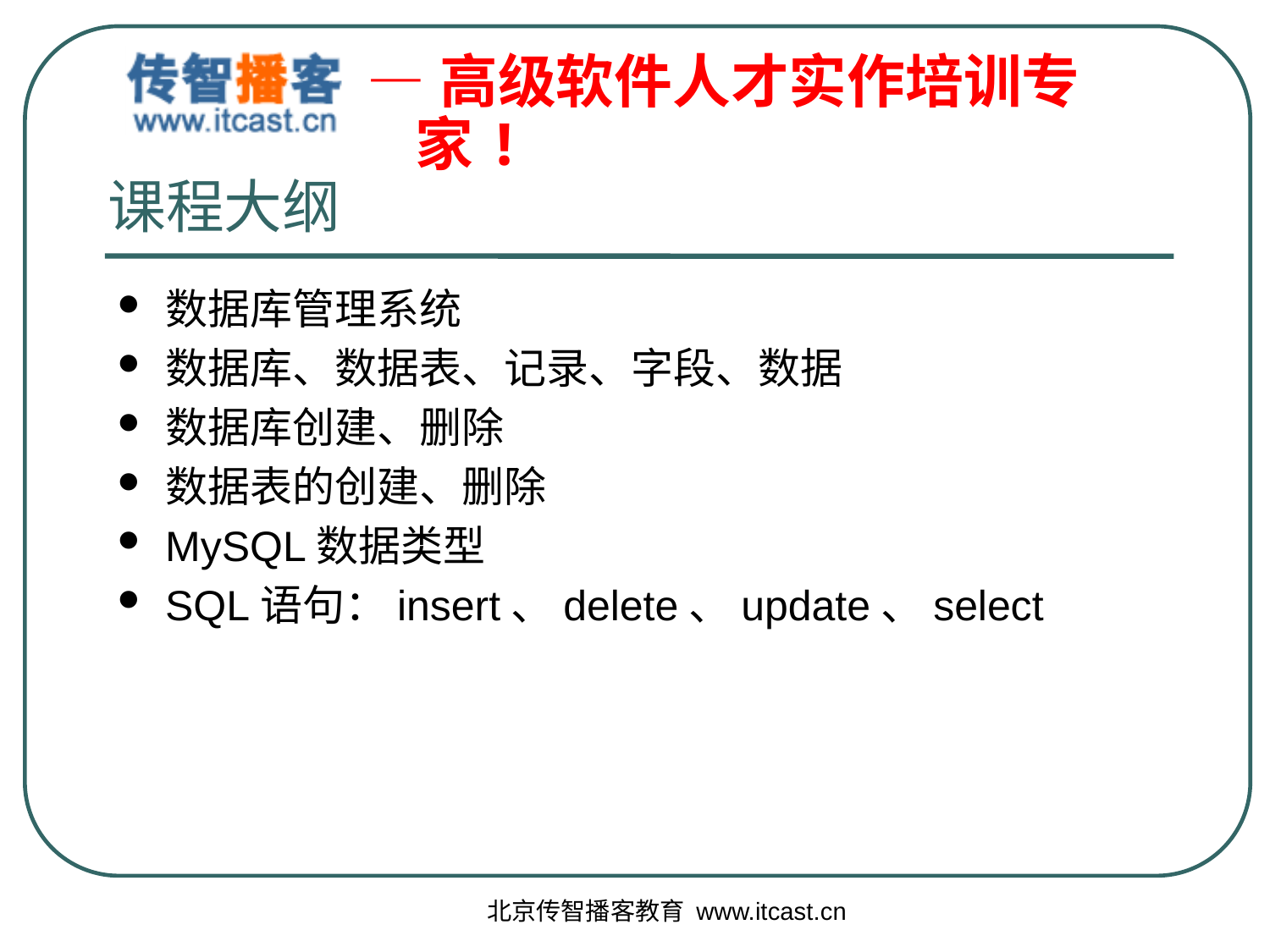

# 课程大纲
数据库管理系统
数据库、数据表、记录、字段、数据
数据库创建、删除
数据表的创建、删除
MySQL数据类型
SQL语句：insert、delete、update、select